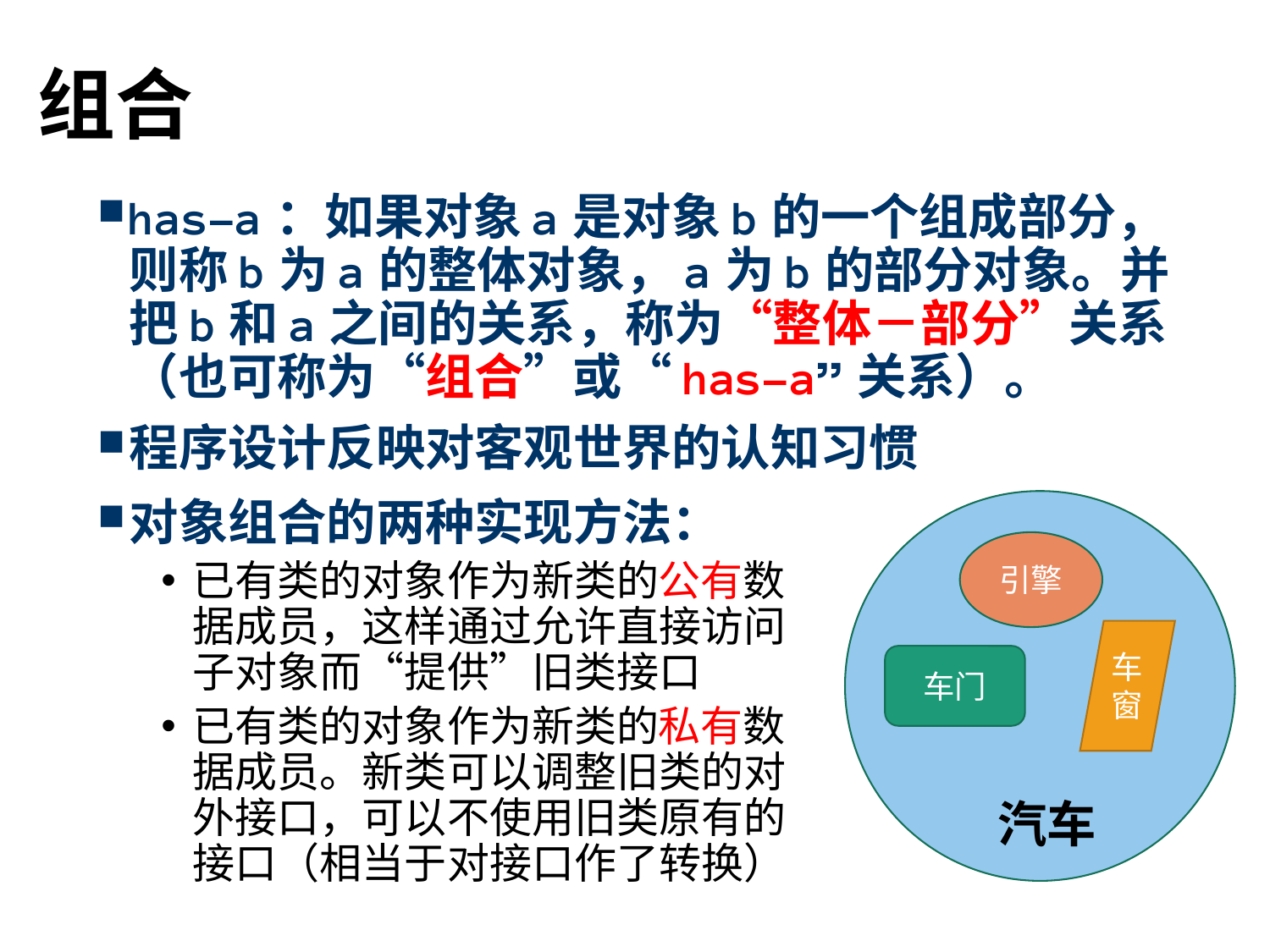

# 组合
has-a：如果对象a是对象b的一个组成部分，则称b为a的整体对象，a为b的部分对象。并把b和a之间的关系，称为“整体－部分”关系（也可称为“组合”或“has-a”关系）。
程序设计反映对客观世界的认知习惯
对象组合的两种实现方法：
已有类的对象作为新类的公有数据成员，这样通过允许直接访问子对象而“提供”旧类接口
已有类的对象作为新类的私有数据成员。新类可以调整旧类的对外接口，可以不使用旧类原有的接口（相当于对接口作了转换）

引擎
车窗
车门
汽车